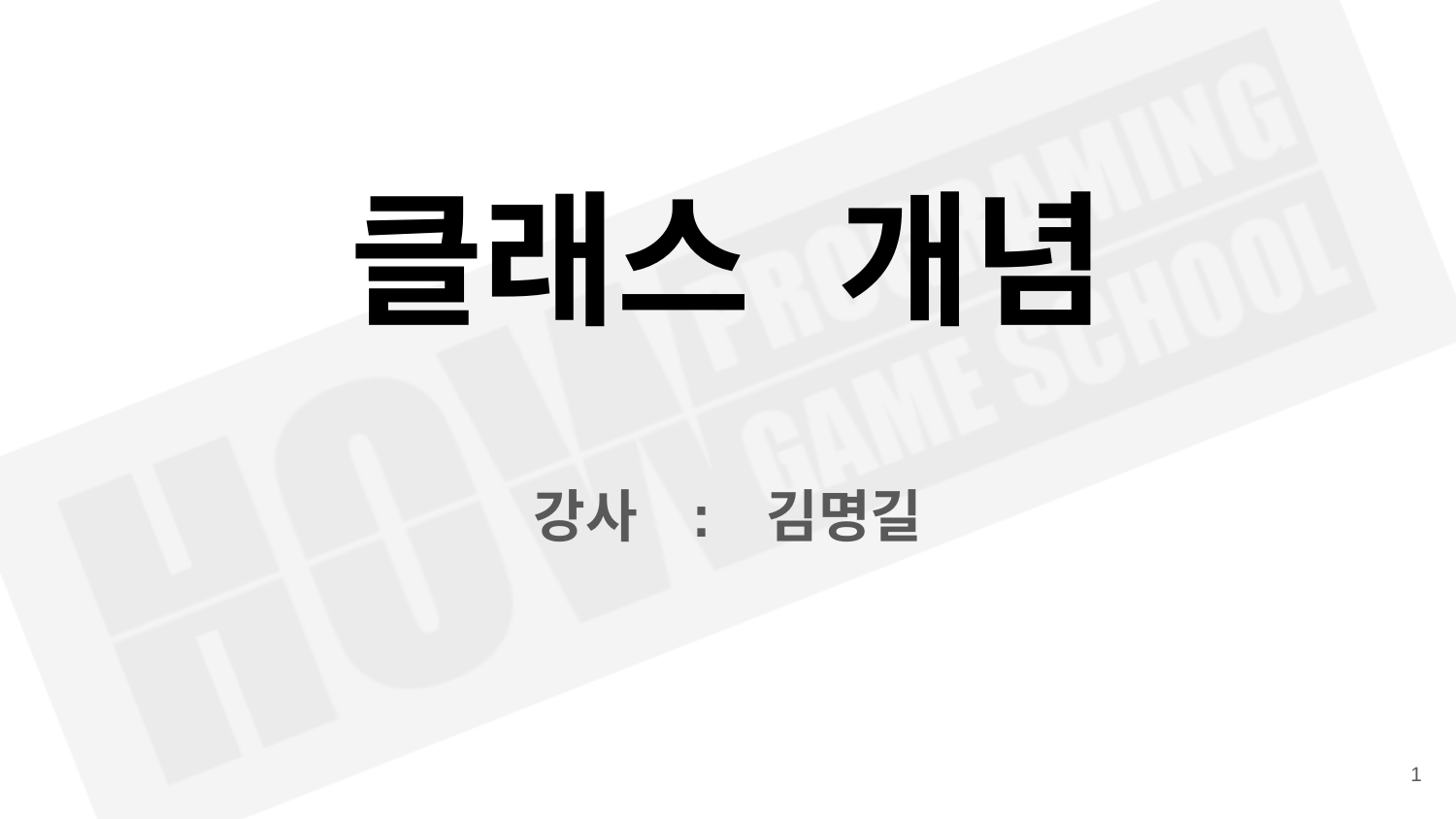

# 클래스 개념

강사 : 김명길
1